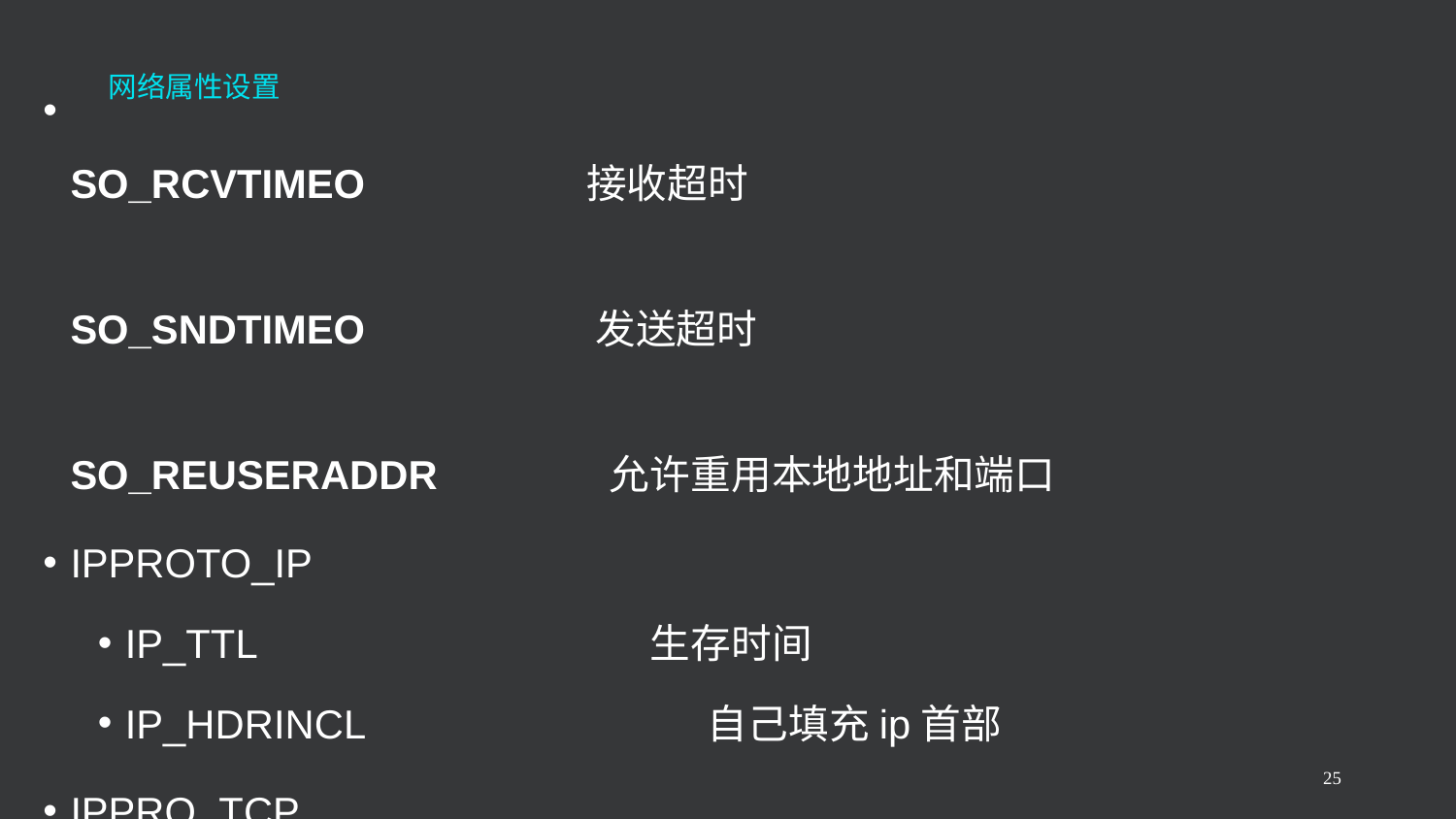

SO_RCVTIMEO　　　　　 接收超时　　　　　　　　　　　　　　　　
SO_SNDTIMEO　　　　　  发送超时　　　　　　　　　　　　　　　 　
SO_REUSERADDR　　　　允许重用本地地址和端口
IPPROTO_IP
IP_TTL　　　　　　　　　  生存时间
IP_HDRINCL			自己填充ip首部
IPPRO_TCP
TCP_NODELAY　　　　　　 不使用Nagle算法
# 网络属性设置
25